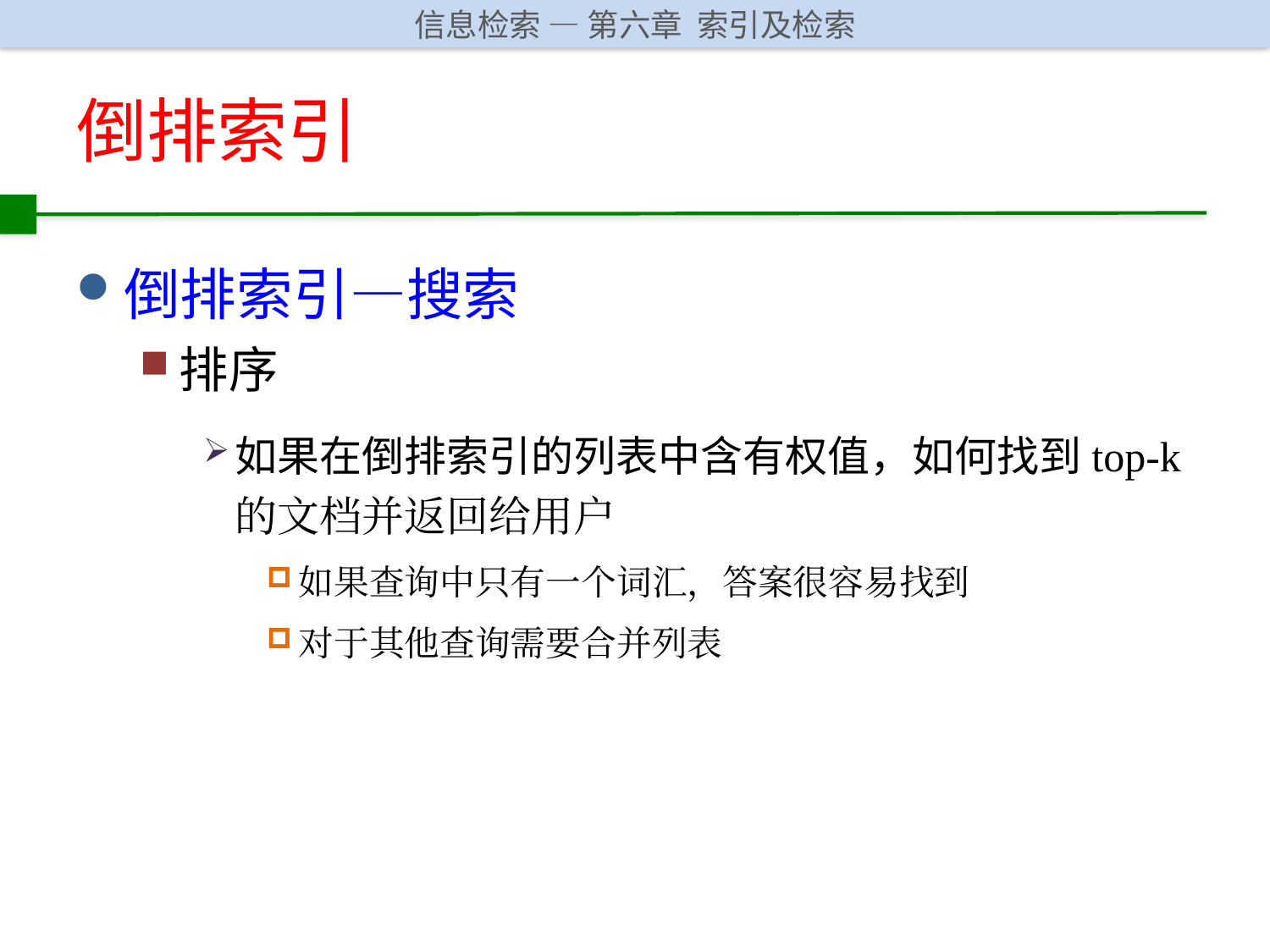

# 倒排索引
倒排索引—搜索
排序
如果在倒排索引的列表中含有权值，如何找到top-k的文档并返回给用户
如果查询中只有一个词汇，答案很容易找到
对于其他查询需要合并列表